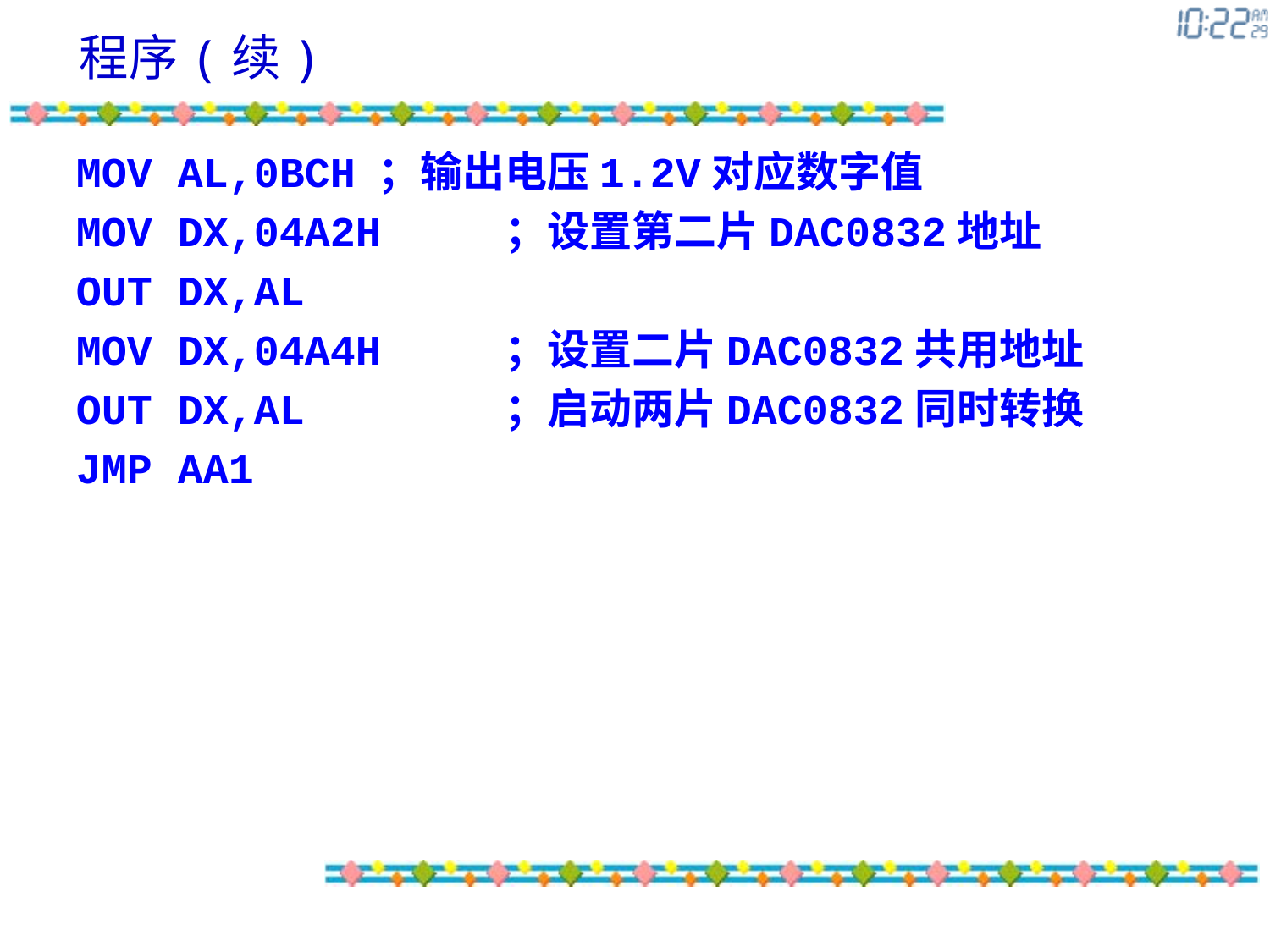

程序(续)
MOV AL,0BCH	；输出电压1.2V对应数字值
MOV DX,04A2H	；设置第二片DAC0832地址
OUT DX,AL
MOV DX,04A4H	；设置二片DAC0832共用地址
OUT DX,AL		；启动两片DAC0832同时转换
JMP AA1